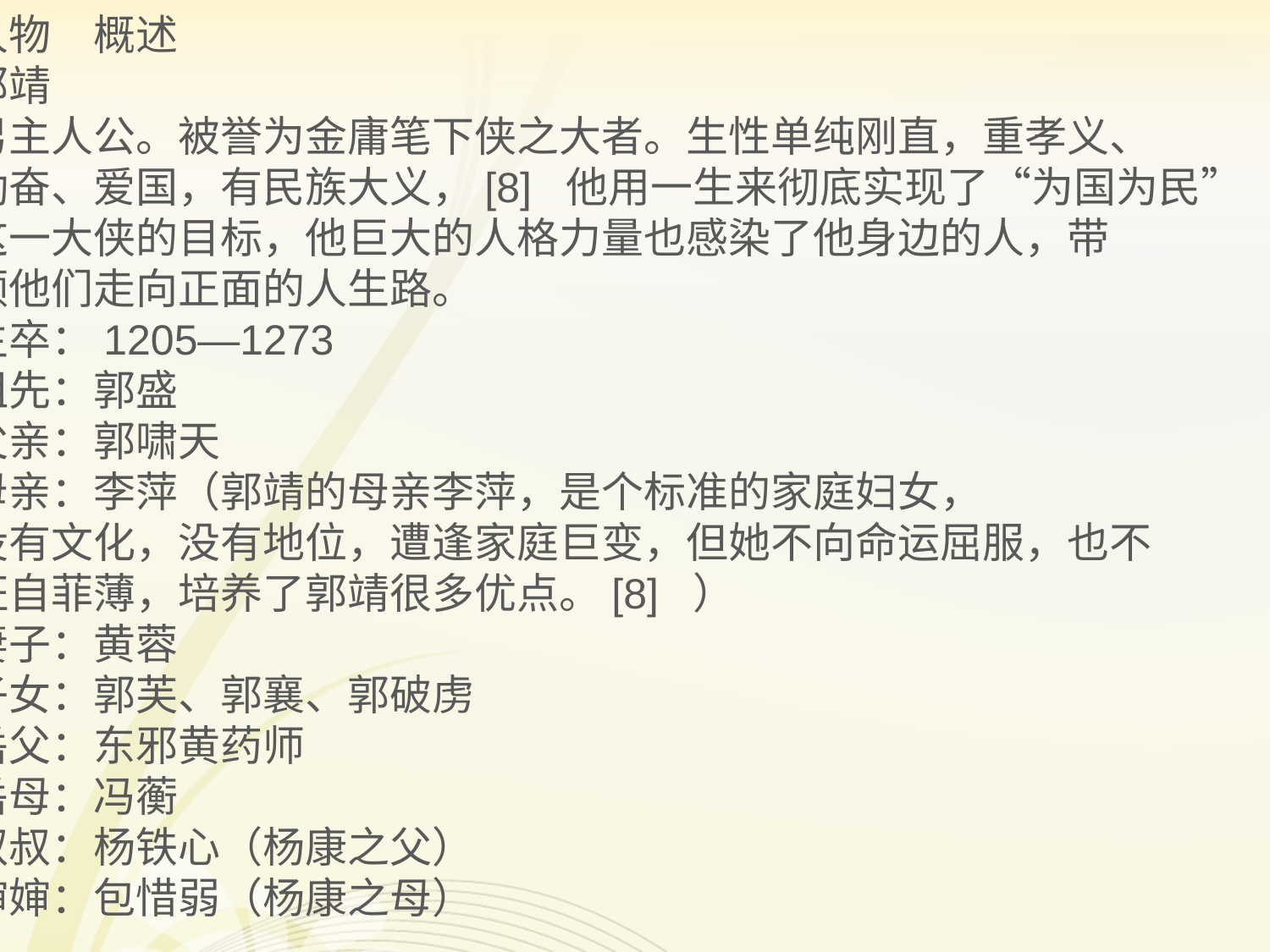

人物	概述
郭靖
男主人公。被誉为金庸笔下侠之大者。生性单纯刚直，重孝义、
勤奋、爱国，有民族大义，[8]  他用一生来彻底实现了“为国为民”
这一大侠的目标，他巨大的人格力量也感染了他身边的人，带
领他们走向正面的人生路。
生卒：1205—1273
祖先：郭盛
父亲：郭啸天
母亲：李萍（郭靖的母亲李萍，是个标准的家庭妇女，
没有文化，没有地位，遭逢家庭巨变，但她不向命运屈服，也不
枉自菲薄，培养了郭靖很多优点。[8]  ）
妻子：黄蓉
子女：郭芙、郭襄、郭破虏
岳父：东邪黄药师
岳母：冯蘅
叔叔：杨铁心（杨康之父）
婶婶：包惜弱（杨康之母）